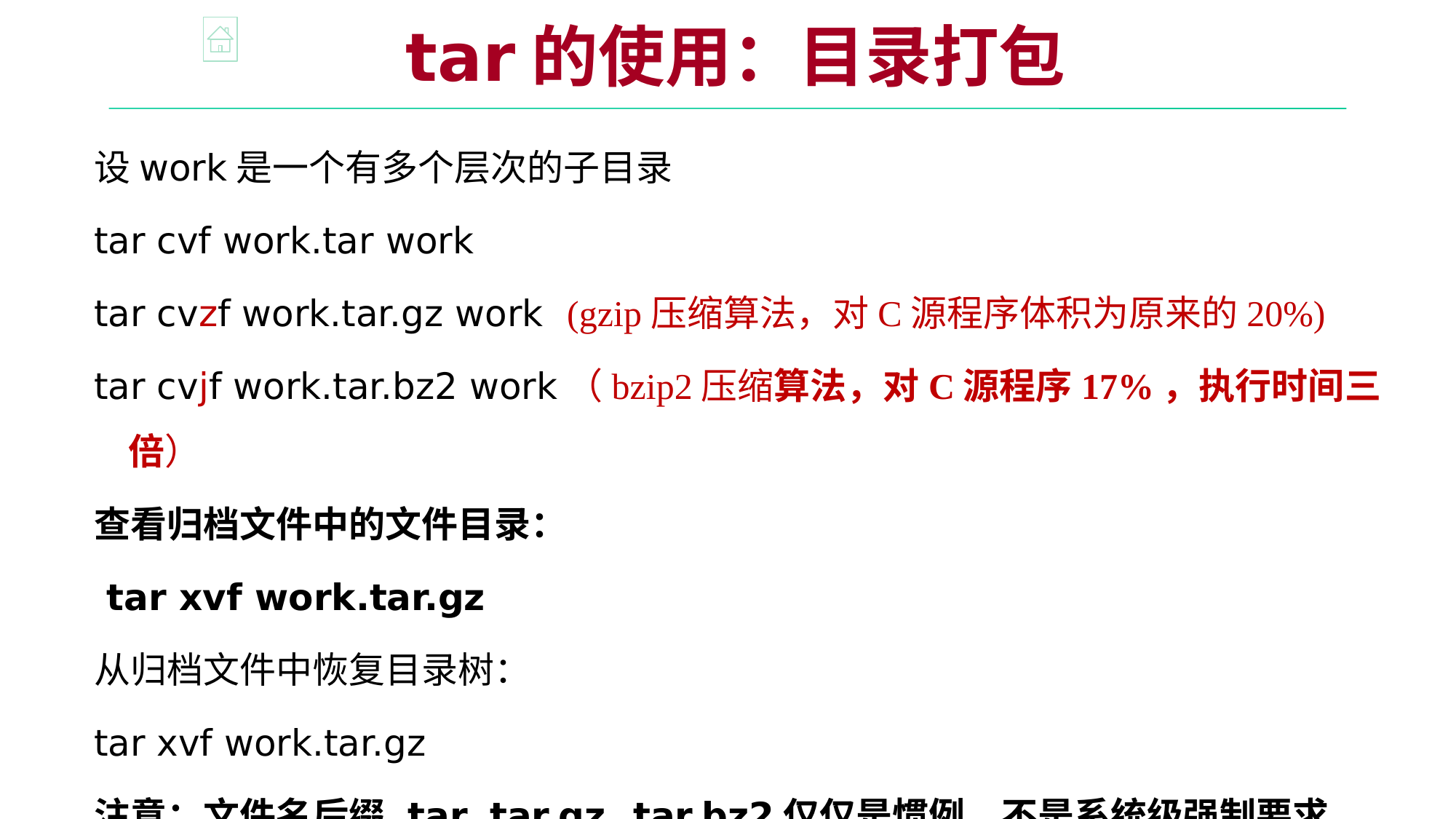

tar的使用：目录打包

设work是一个有多个层次的子目录
tar cvf work.tar work
tar cvzf work.tar.gz work  (gzip压缩算法，对C源程序体积为原来的20%)
tar cvjf work.tar.bz2 work（bzip2压缩算法，对C源程序17%，执行时间三倍）
查看归档文件中的文件目录：
 tar xvf work.tar.gz
从归档文件中恢复目录树：
tar xvf work.tar.gz
注意：文件名后缀.tar,.tar.gz,.tar.bz2仅仅是惯例，不是系统级强制要求